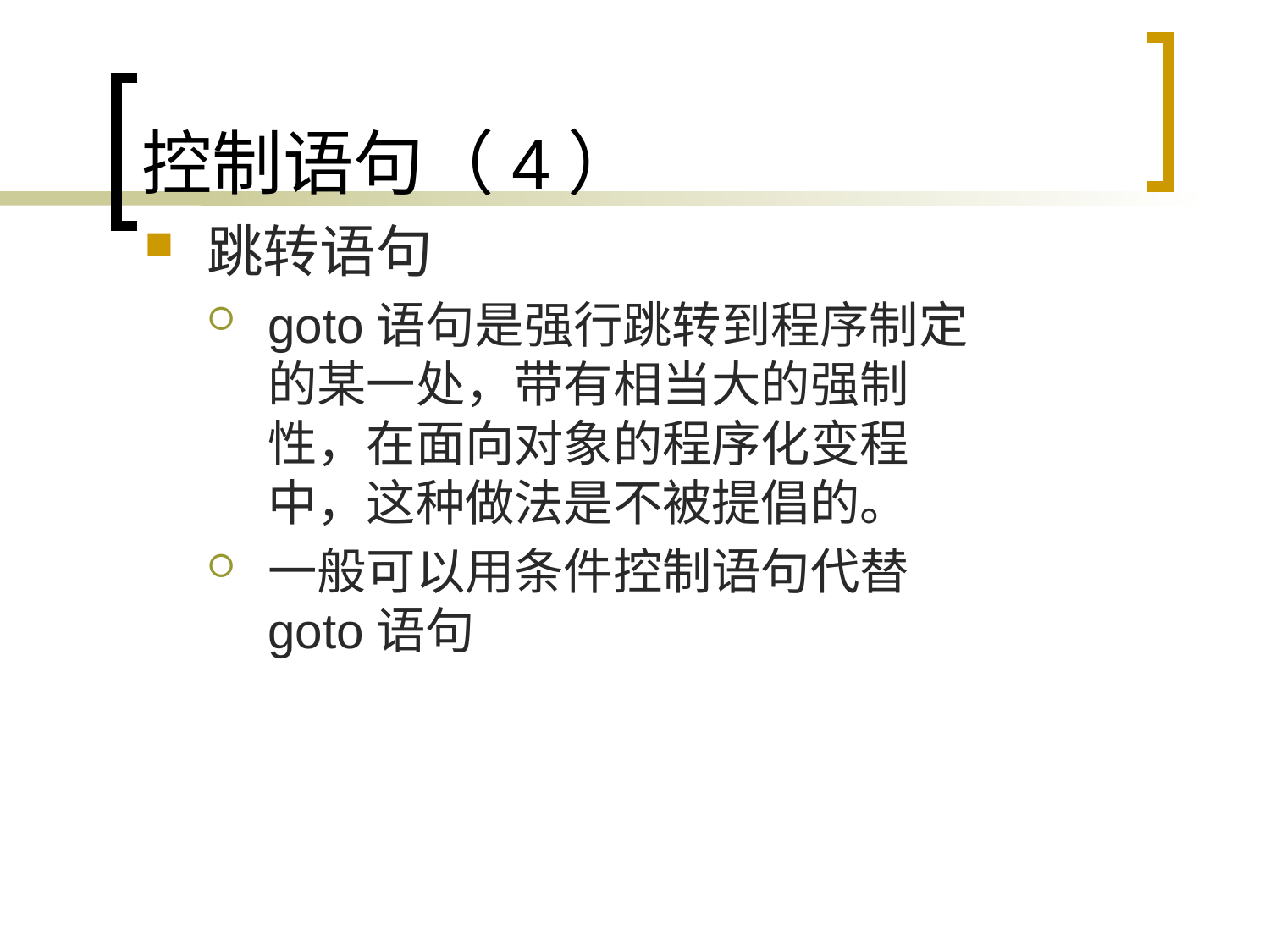

# 控制语句（4）
跳转语句
goto语句是强行跳转到程序制定的某一处，带有相当大的强制性，在面向对象的程序化变程中，这种做法是不被提倡的。
一般可以用条件控制语句代替goto语句